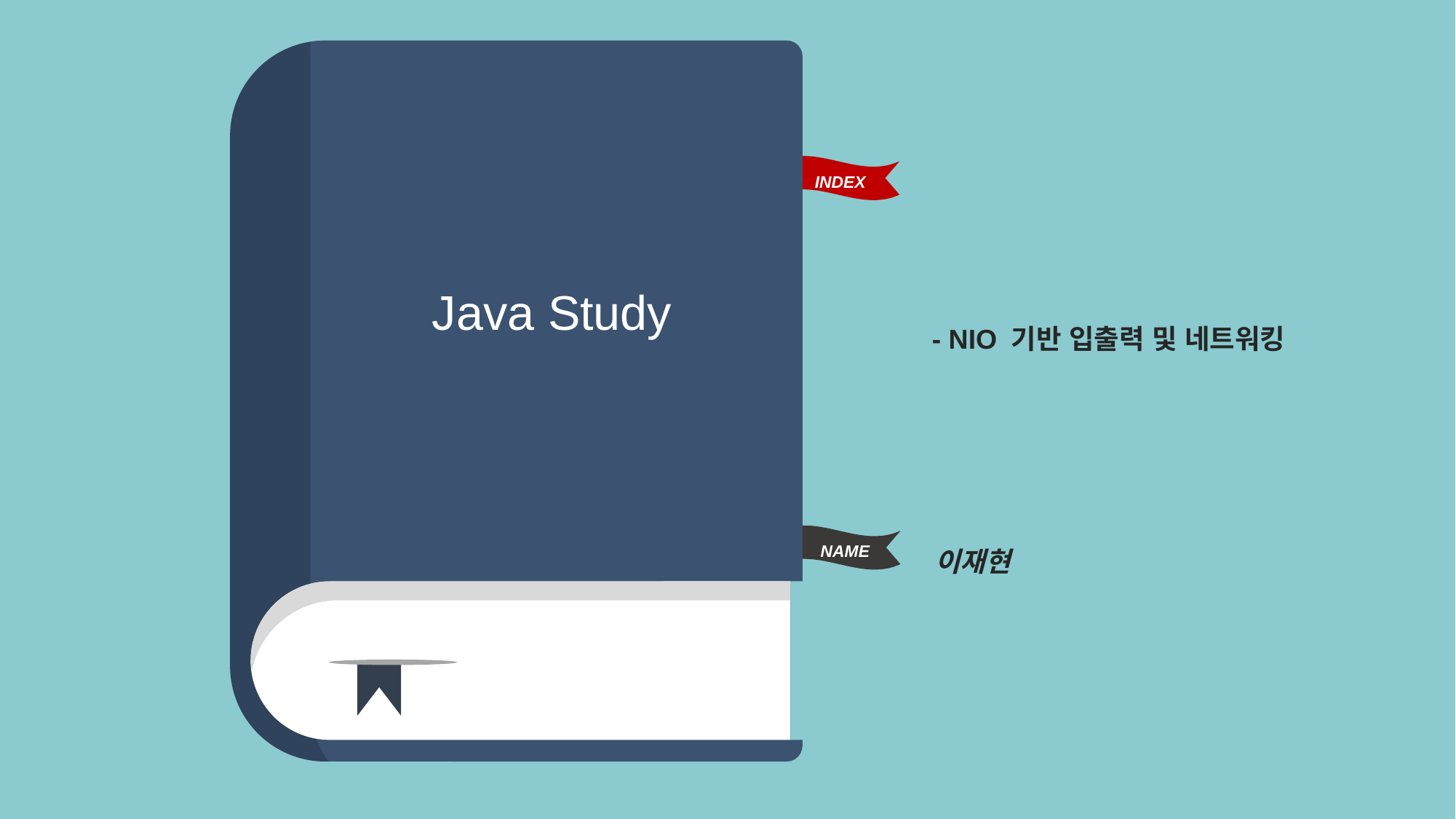

INDEX

Java Study
- NIO 기반 입출력 및 네트워킹

이재현
NAME